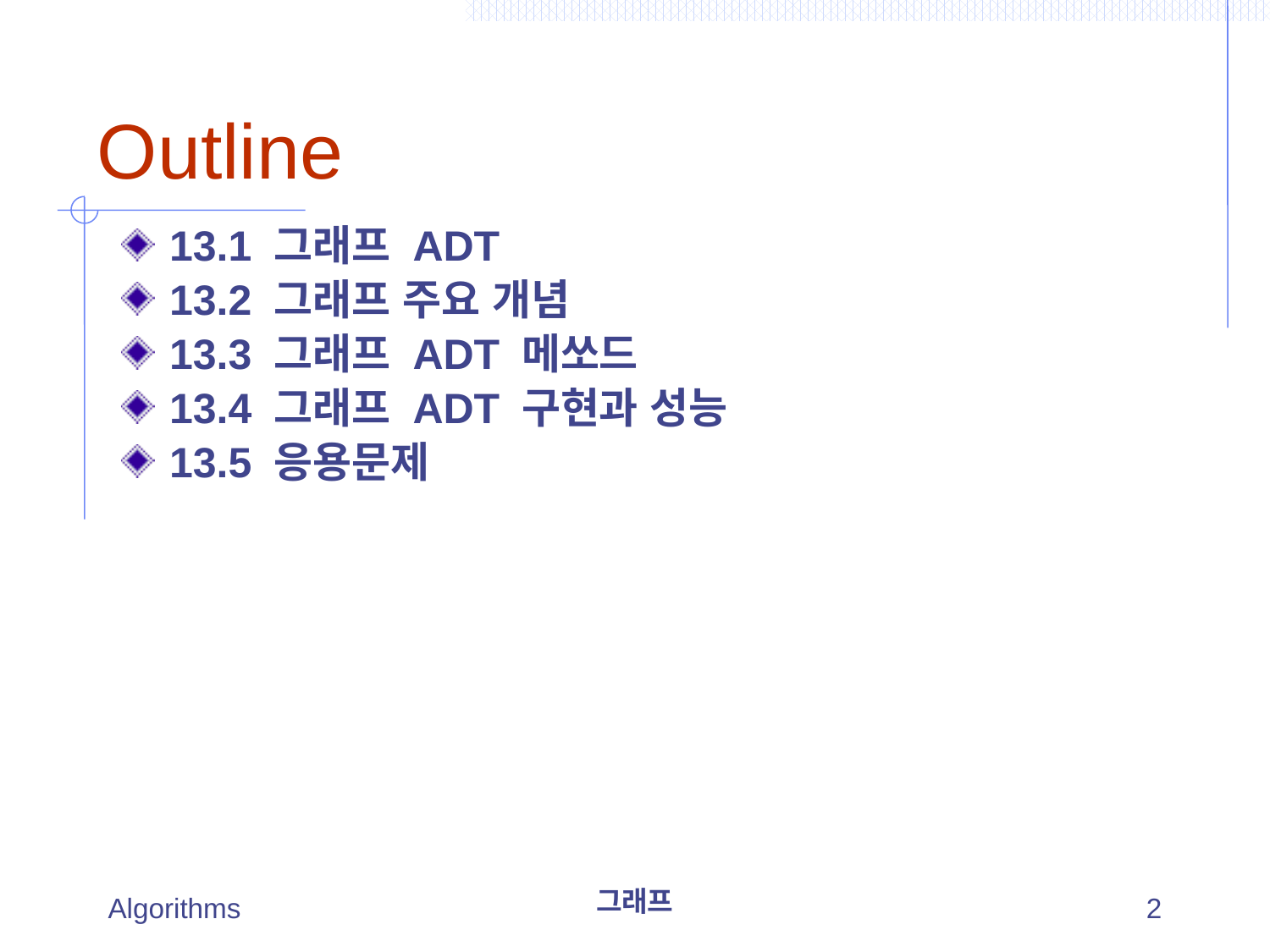

# Outline
13.1 그래프 ADT
13.2 그래프 주요 개념
13.3 그래프 ADT 메쏘드
13.4 그래프 ADT 구현과 성능
13.5 응용문제
Algorithms
그래프
2